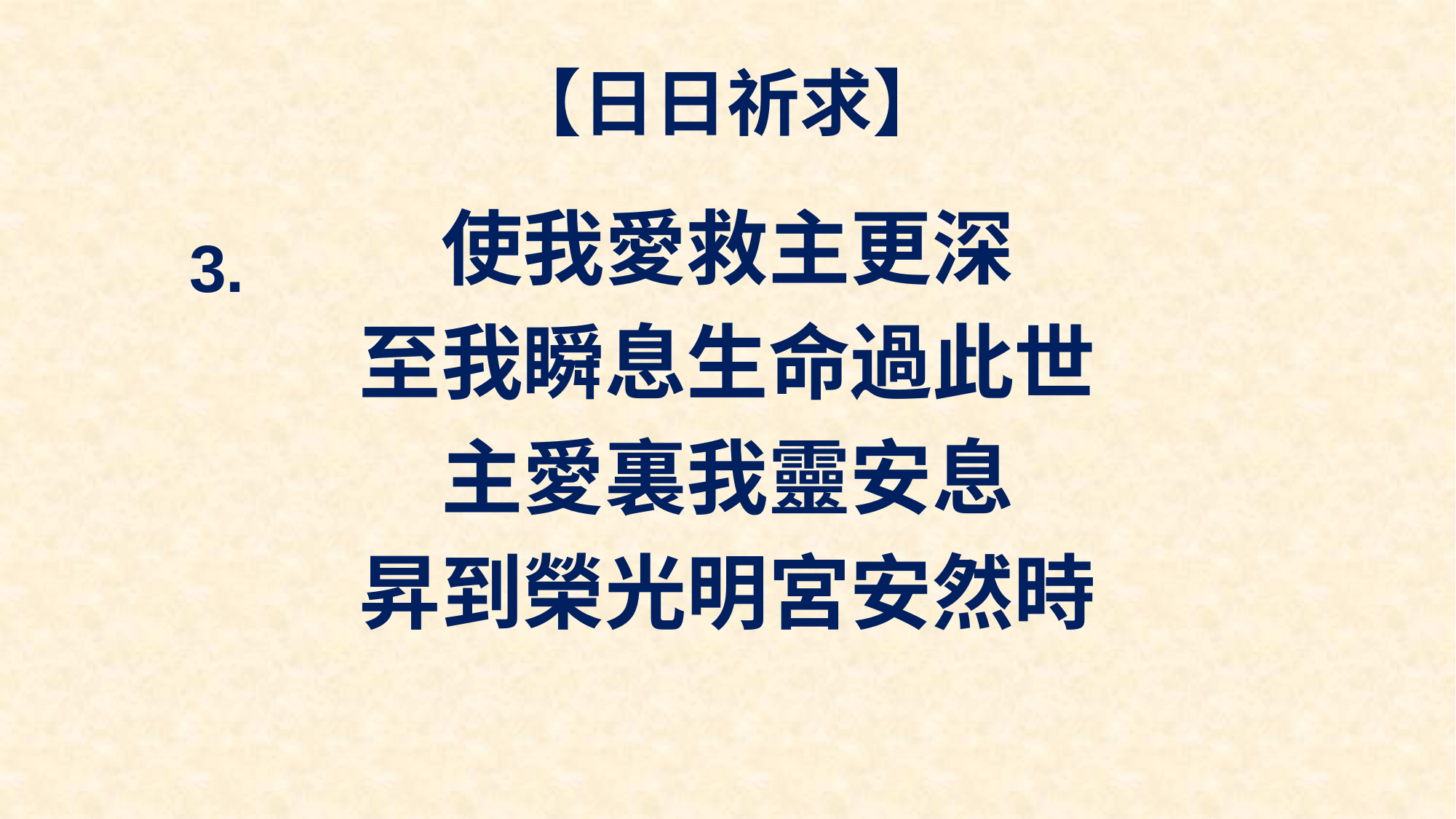

# 【日日祈求】
使我愛救主更深
至我瞬息生命過此世
主愛裏我靈安息
昇到榮光明宮安然時
3.